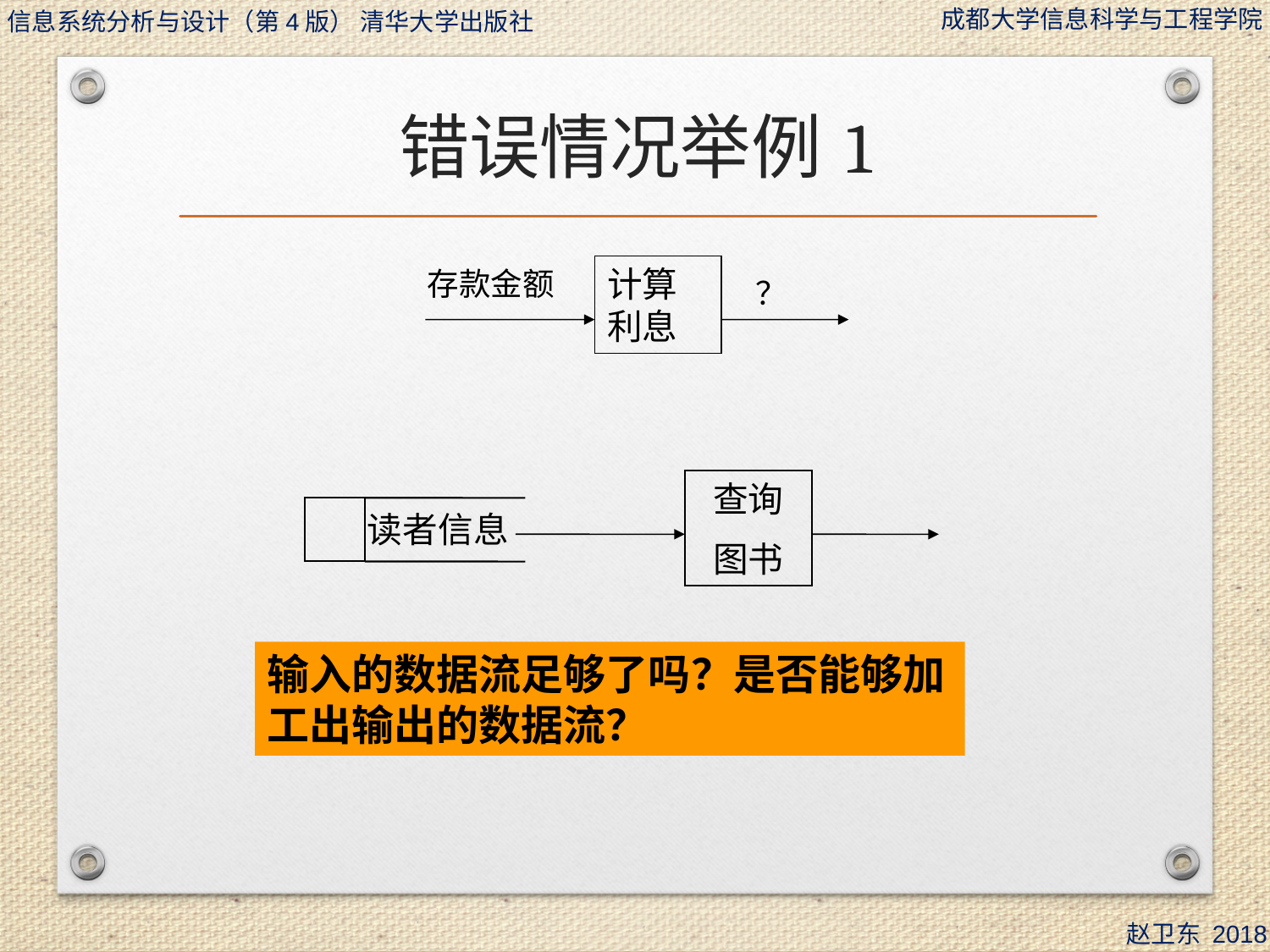

# 错误情况举例1
计算利息
存款金额
？

查询
图书

读者信息
输入的数据流足够了吗？是否能够加工出输出的数据流？